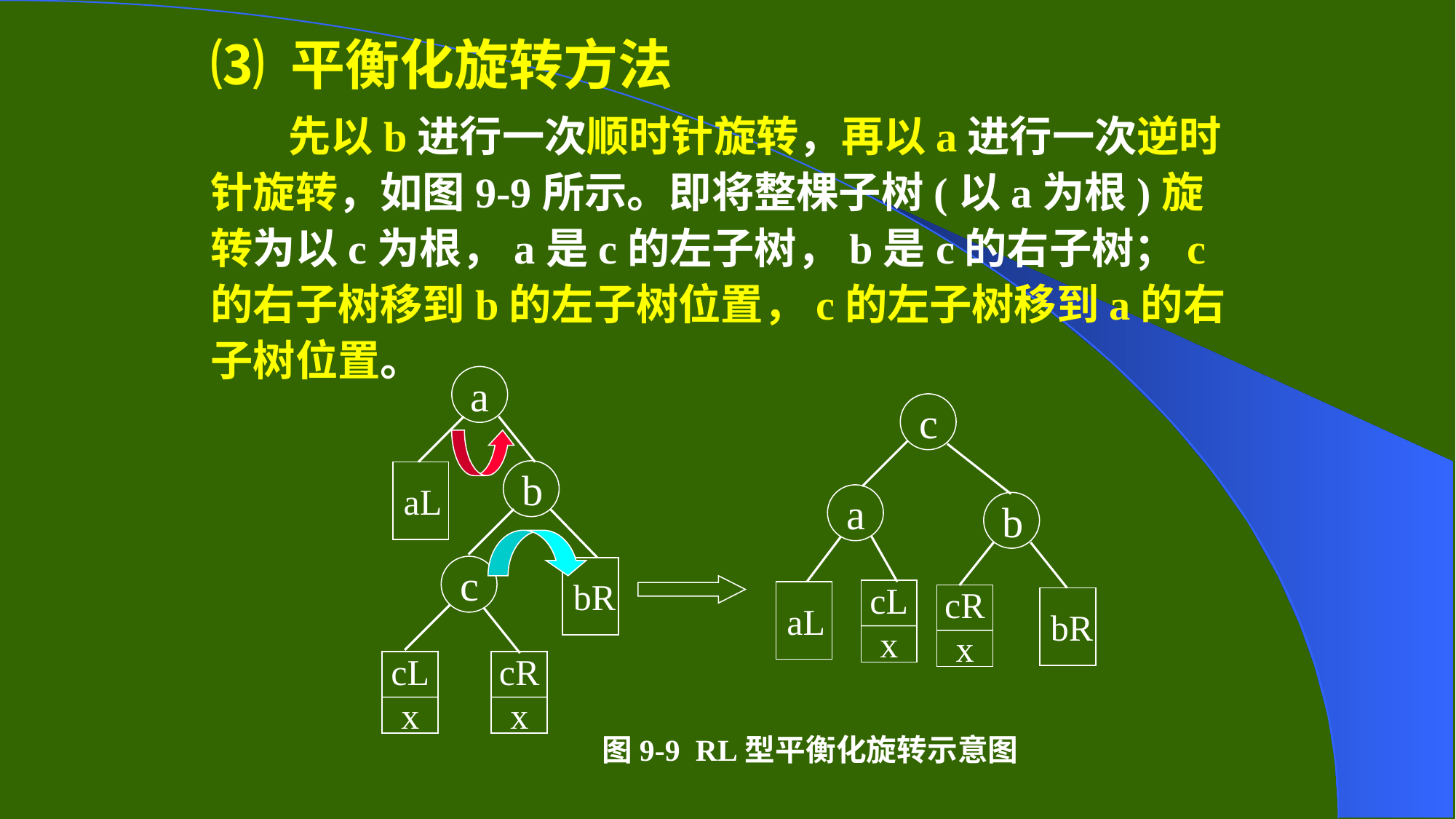

⑶ 平衡化旋转方法
       先以b进行一次顺时针旋转，再以a进行一次逆时针旋转，如图9-9所示。即将整棵子树(以a为根)旋转为以c为根，a是c的左子树，b是c的右子树；c的右子树移到b的左子树位置，c的左子树移到a的右子树位置。
a

b
aL

c
bR

cL
x

cR
x

c

a
b

cL
x

aL
cR
x

bR

图9-9  RL型平衡化旋转示意图